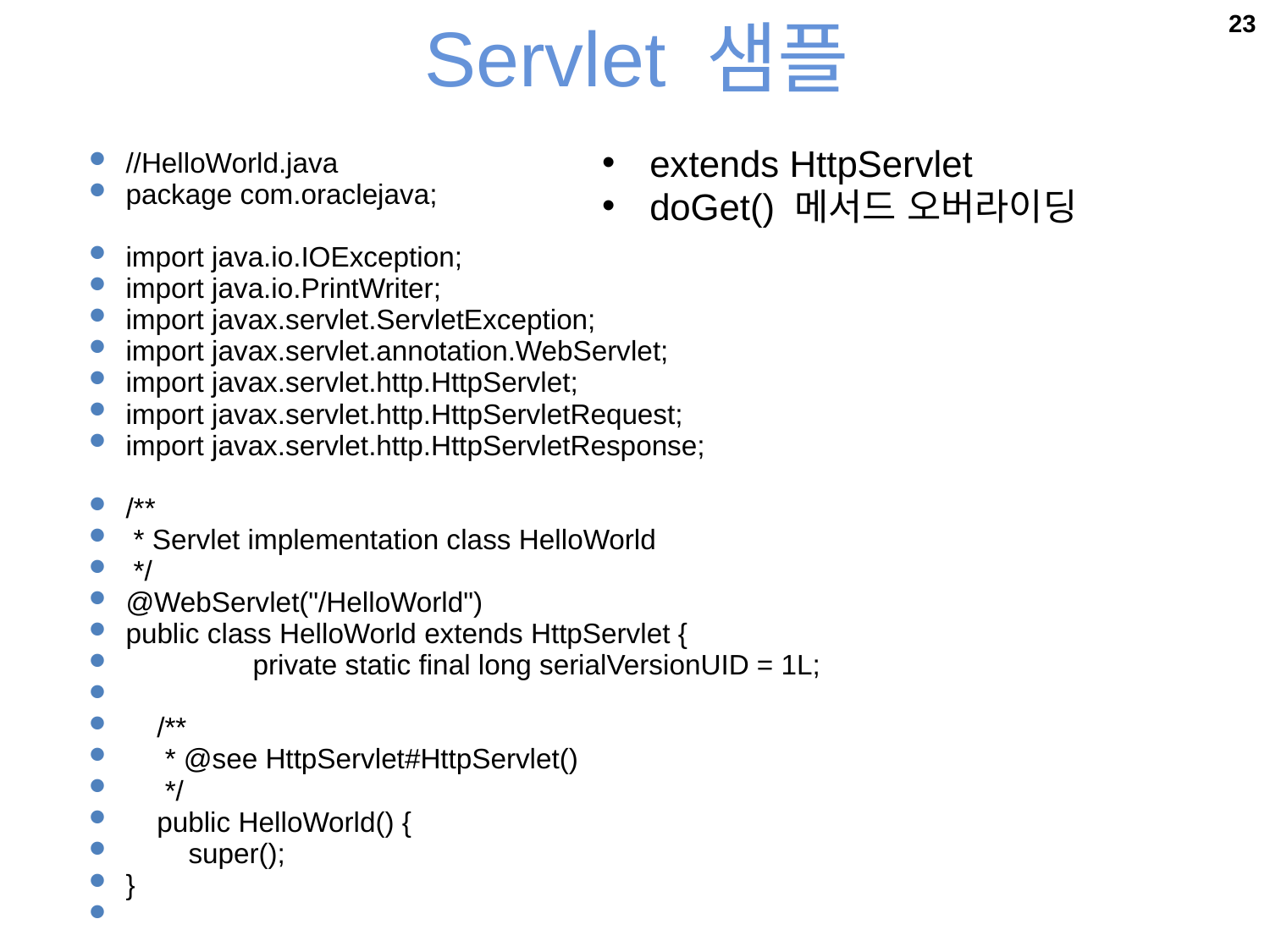

# Servlet 샘플
23
//HelloWorld.java
package com.oraclejava;

import java.io.IOException;
import java.io.PrintWriter;
import javax.servlet.ServletException;
import javax.servlet.annotation.WebServlet;
import javax.servlet.http.HttpServlet;
import javax.servlet.http.HttpServletRequest;
import javax.servlet.http.HttpServletResponse;

/**
 * Servlet implementation class HelloWorld
 */
@WebServlet("/HelloWorld")
public class HelloWorld extends HttpServlet {
	private static final long serialVersionUID = 1L;

    /**
     * @see HttpServlet#HttpServlet()
     */
    public HelloWorld() {
        super();
}

extends HttpServlet
doGet() 메서드 오버라이딩